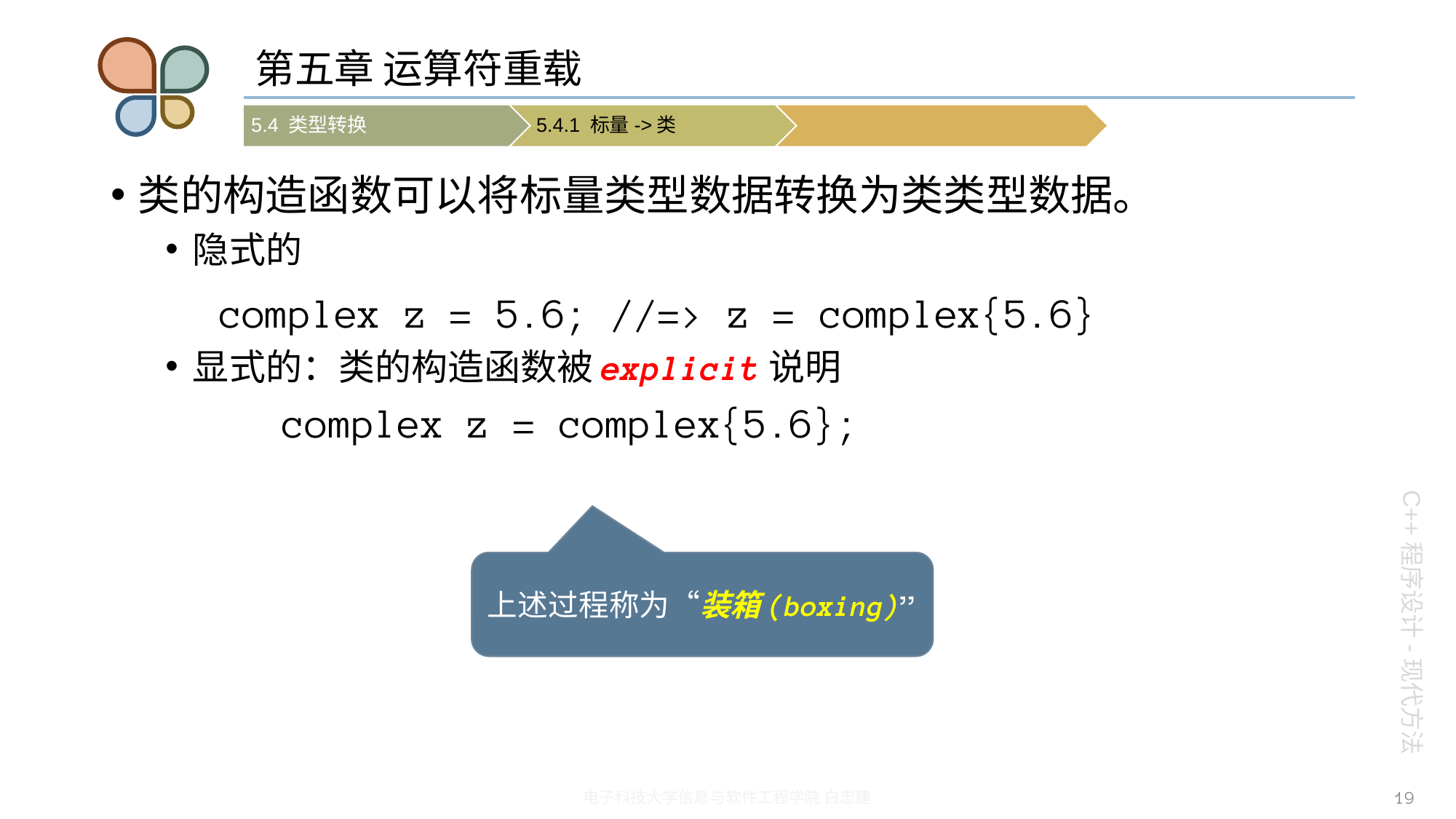

# 第五章 运算符重载
5.4 类型转换
5.4.1 标量->类

类的构造函数可以将标量类型数据转换为类类型数据。
隐式的
	complex z = 5.6; //=> z = complex{5.6}
显式的：类的构造函数被explicit说明
	 complex z = complex{5.6};

上述过程称为“装箱(boxing)”
19